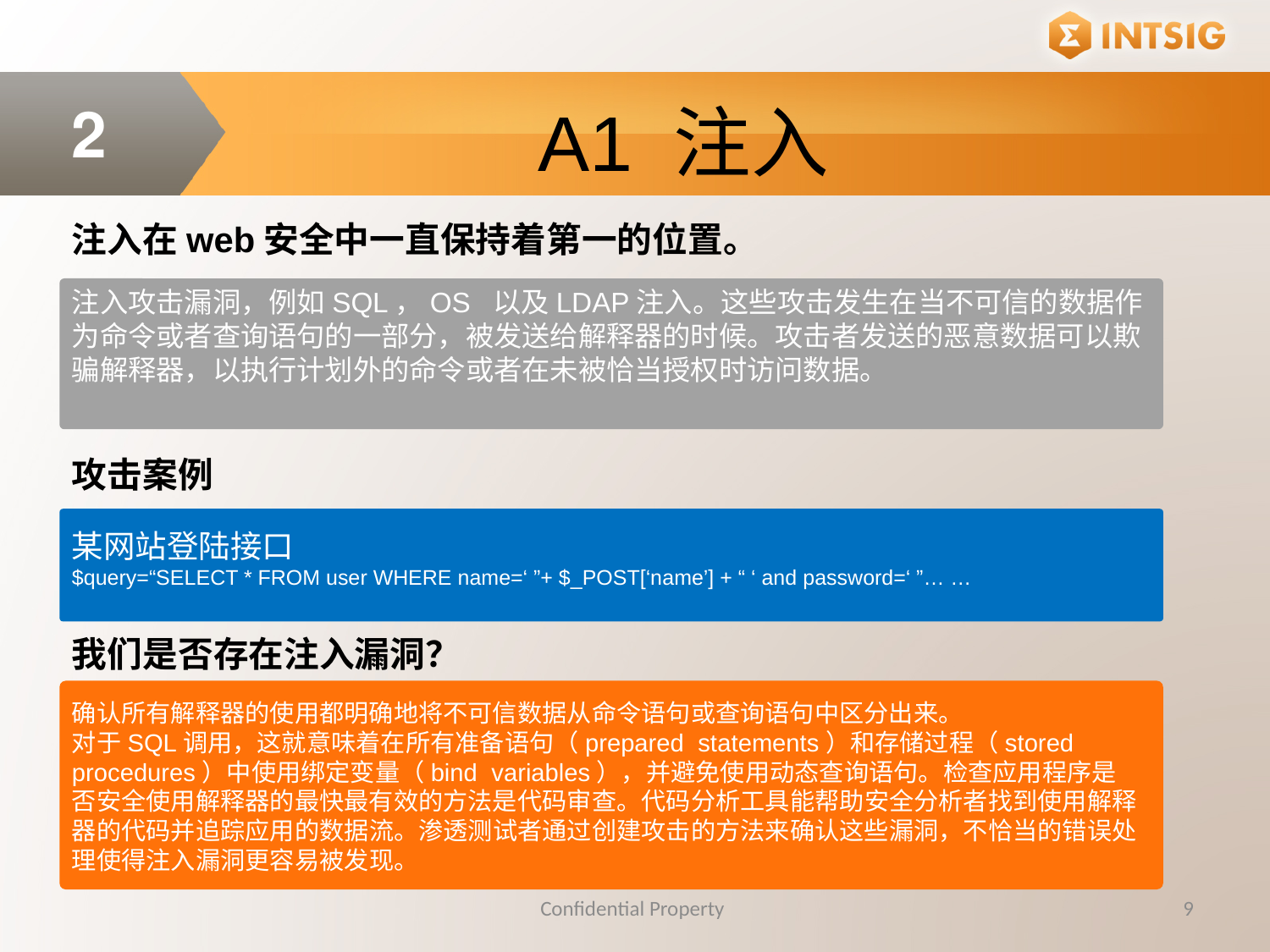

A1 注入
2
注入在web安全中一直保持着第一的位置。
注入攻击漏洞，例如SQL，OS  以及LDAP注入。这些攻击发生在当不可信的数据作为命令或者查询语句的一部分，被发送给解释器的时候。攻击者发送的恶意数据可以欺骗解释器，以执行计划外的命令或者在未被恰当授权时访问数据。

攻击案例

某网站登陆接口
$query=“SELECT * FROM user WHERE name=‘ ”+ $_POST[‘name’] + “ ‘ and password=‘ ”… …
我们是否存在注入漏洞？

确认所有解释器的使用都明确地将不可信数据从命令语句或查询语句中区分出来。
对于SQL调用，这就意味着在所有准备语句（prepared  statements）和存储过程（stored  procedures）中使用绑定变量（bind  variables），并避免使用动态查询语句。检查应用程序是否安全使用解释器的最快最有效的方法是代码审查。代码分析工具能帮助安全分析者找到使用解释器的代码并追踪应用的数据流。渗透测试者通过创建攻击的方法来确认这些漏洞，不恰当的错误处理使得注入漏洞更容易被发现。
Confidential Property
9